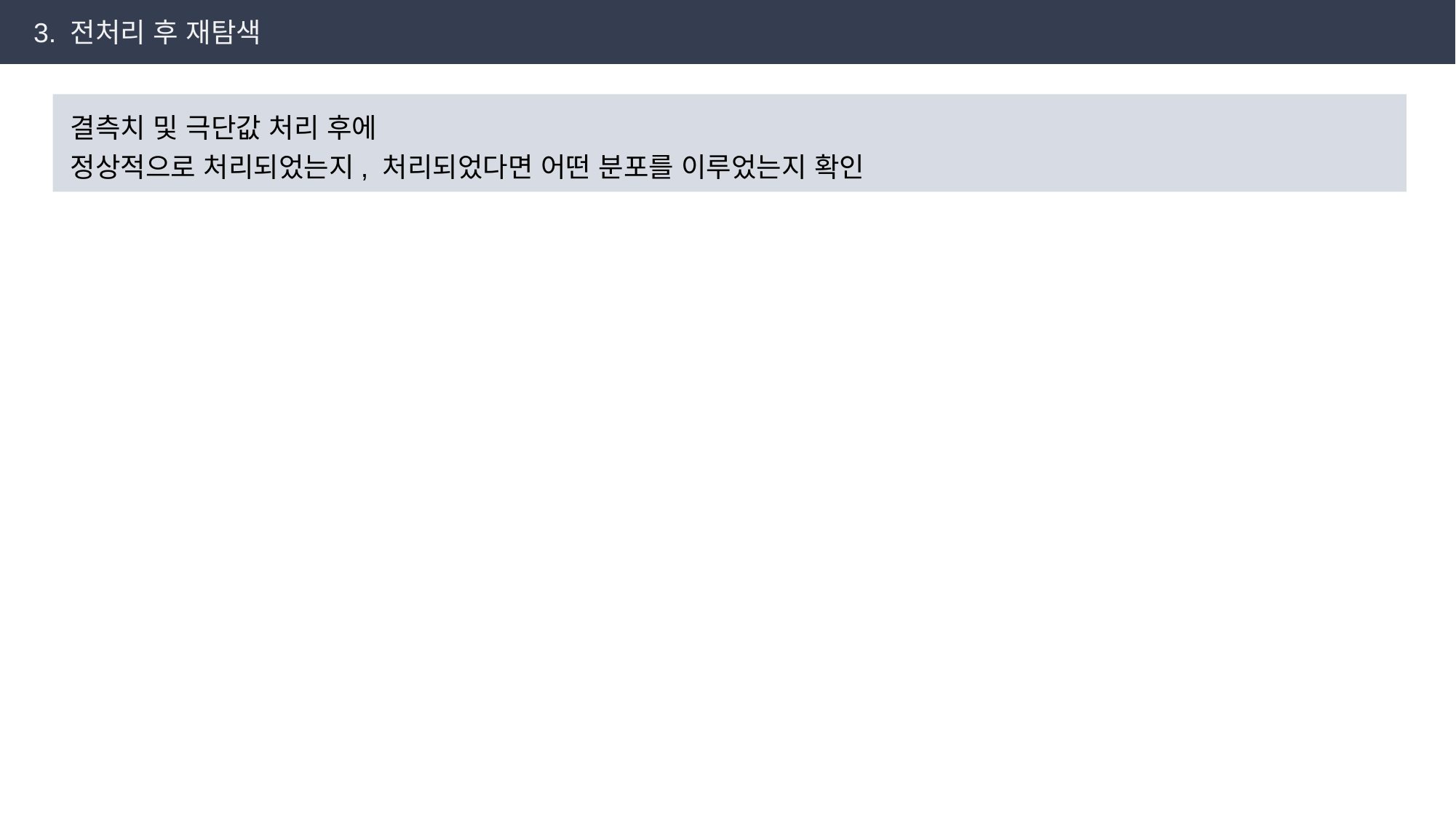

3. 전처리 후 재탐색

결측치 및 극단값 처리 후에
정상적으로 처리되었는지, 처리되었다면 어떤 분포를 이루었는지 확인